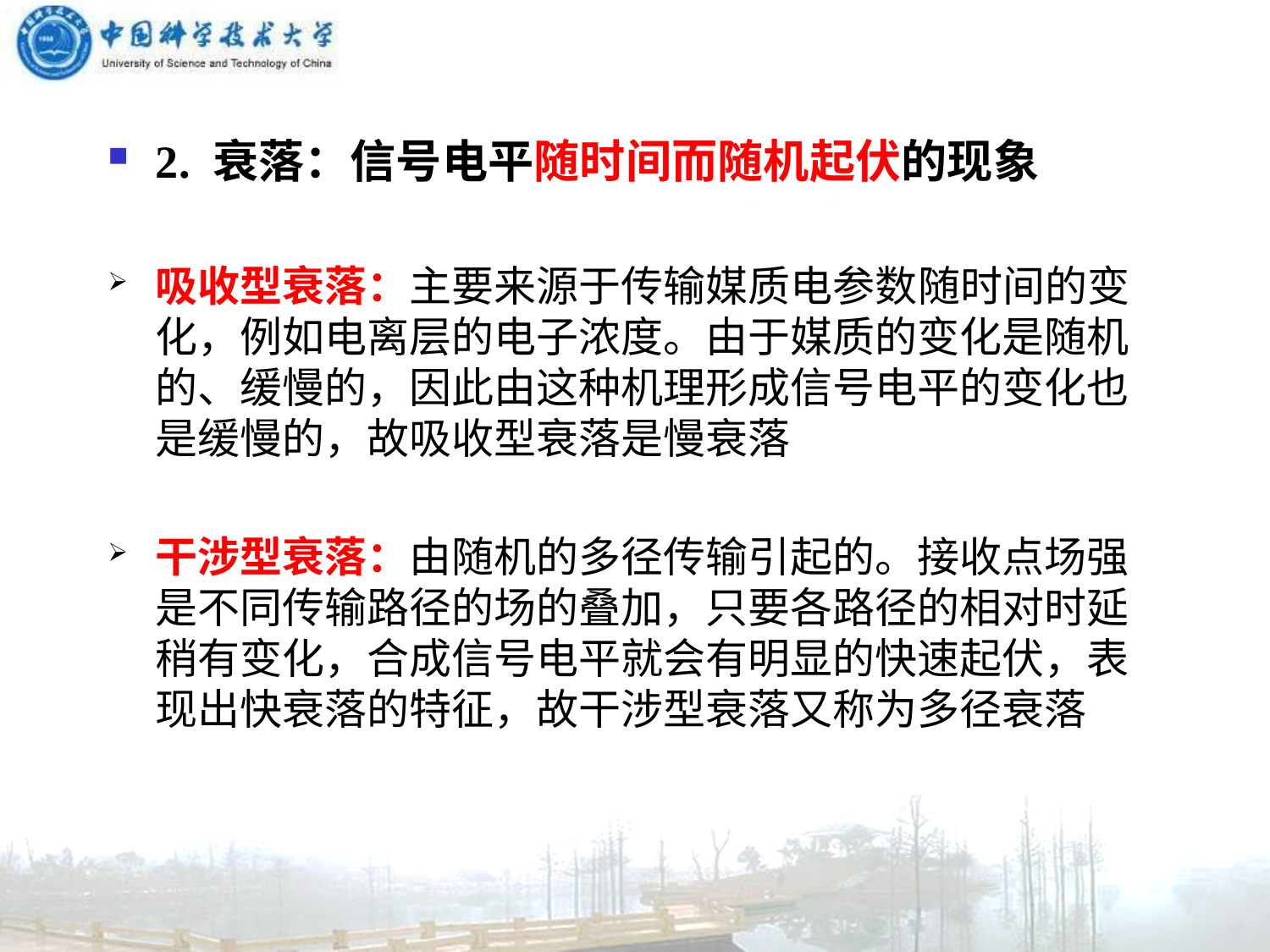

2. 衰落：信号电平随时间而随机起伏的现象

吸收型衰落：主要来源于传输媒质电参数随时间的变化，例如电离层的电子浓度。由于媒质的变化是随机的、缓慢的，因此由这种机理形成信号电平的变化也是缓慢的，故吸收型衰落是慢衰落

干涉型衰落：由随机的多径传输引起的。接收点场强是不同传输路径的场的叠加，只要各路径的相对时延稍有变化，合成信号电平就会有明显的快速起伏，表现出快衰落的特征，故干涉型衰落又称为多径衰落